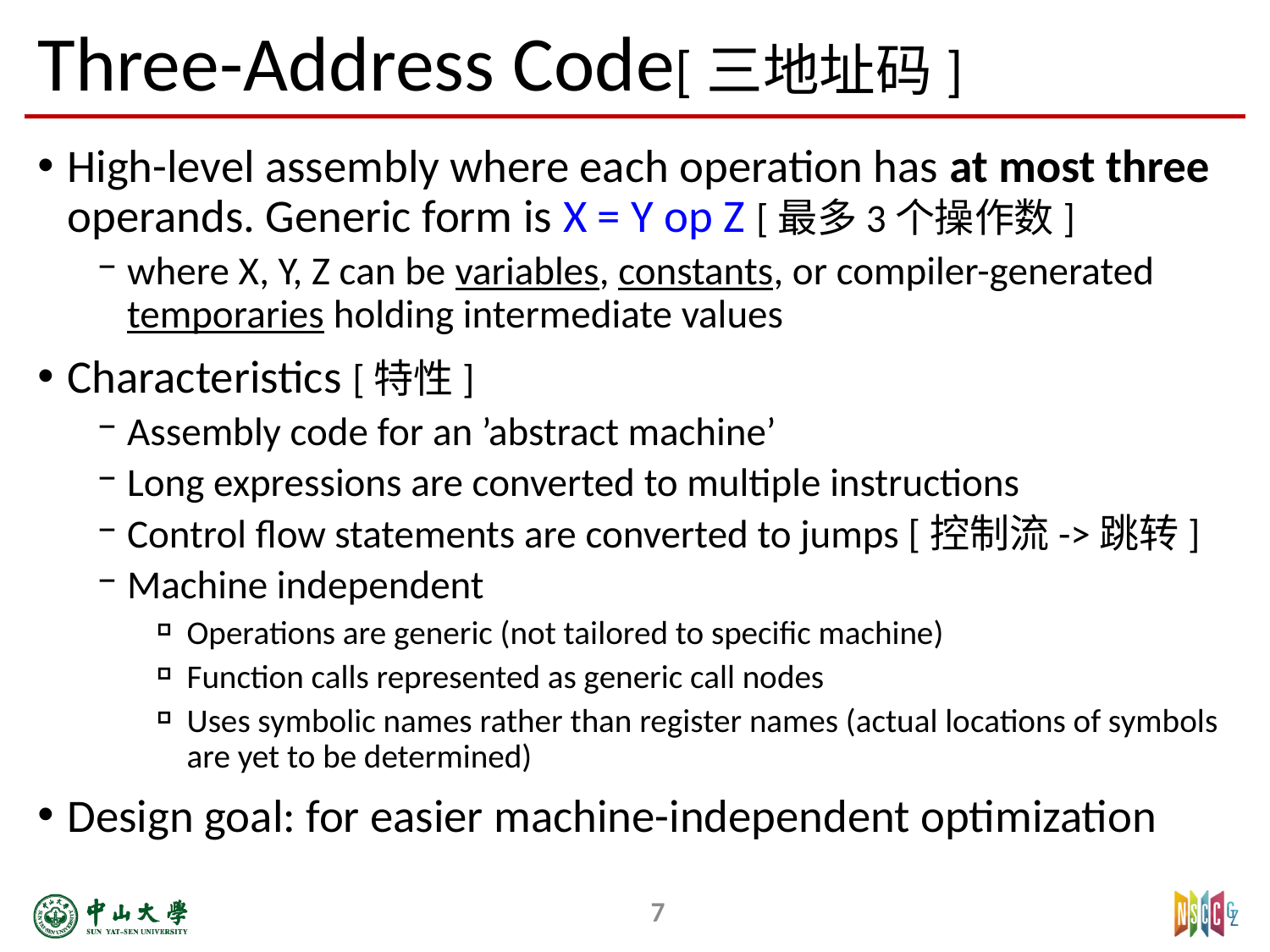

# Three-Address Code[三地址码]
High-level assembly where each operation has at most three operands. Generic form is X = Y op Z [最多3个操作数]
where X, Y, Z can be variables, constants, or compiler-generated temporaries holding intermediate values
Characteristics [特性]
Assembly code for an ’abstract machine’
Long expressions are converted to multiple instructions
Control flow statements are converted to jumps [控制流->跳转]
Machine independent
Operations are generic (not tailored to specific machine)
Function calls represented as generic call nodes
Uses symbolic names rather than register names (actual locations of symbols are yet to be determined)
Design goal: for easier machine-independent optimization
7